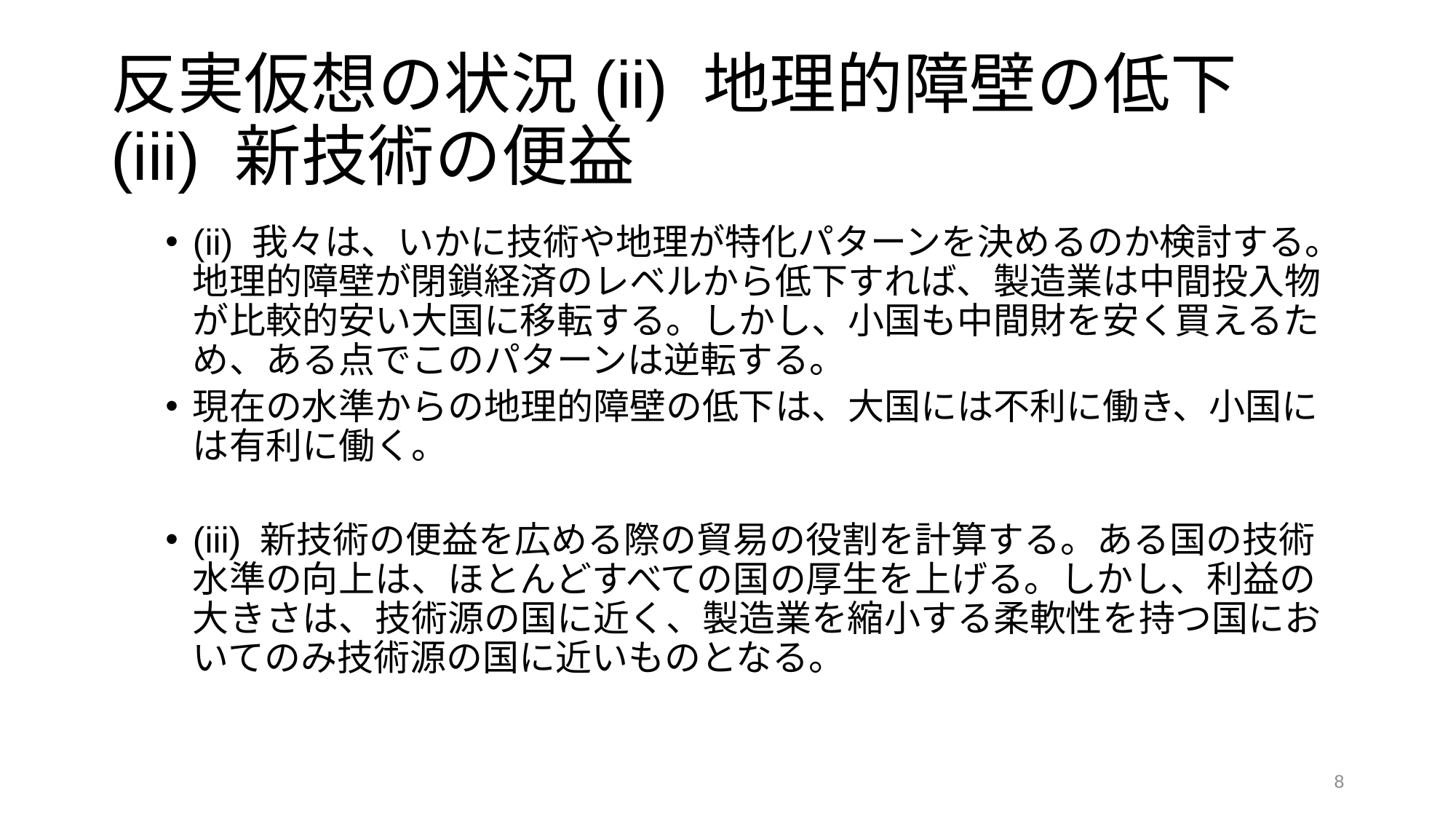

# 反実仮想の状況(ii) 地理的障壁の低下 (iii) 新技術の便益
(ii) 我々は、いかに技術や地理が特化パターンを決めるのか検討する。地理的障壁が閉鎖経済のレベルから低下すれば、製造業は中間投入物が比較的安い大国に移転する。しかし、小国も中間財を安く買えるため、ある点でこのパターンは逆転する。
現在の水準からの地理的障壁の低下は、大国には不利に働き、小国には有利に働く。

(iii) 新技術の便益を広める際の貿易の役割を計算する。ある国の技術水準の向上は、ほとんどすべての国の厚生を上げる。しかし、利益の大きさは、技術源の国に近く、製造業を縮小する柔軟性を持つ国においてのみ技術源の国に近いものとなる。
8